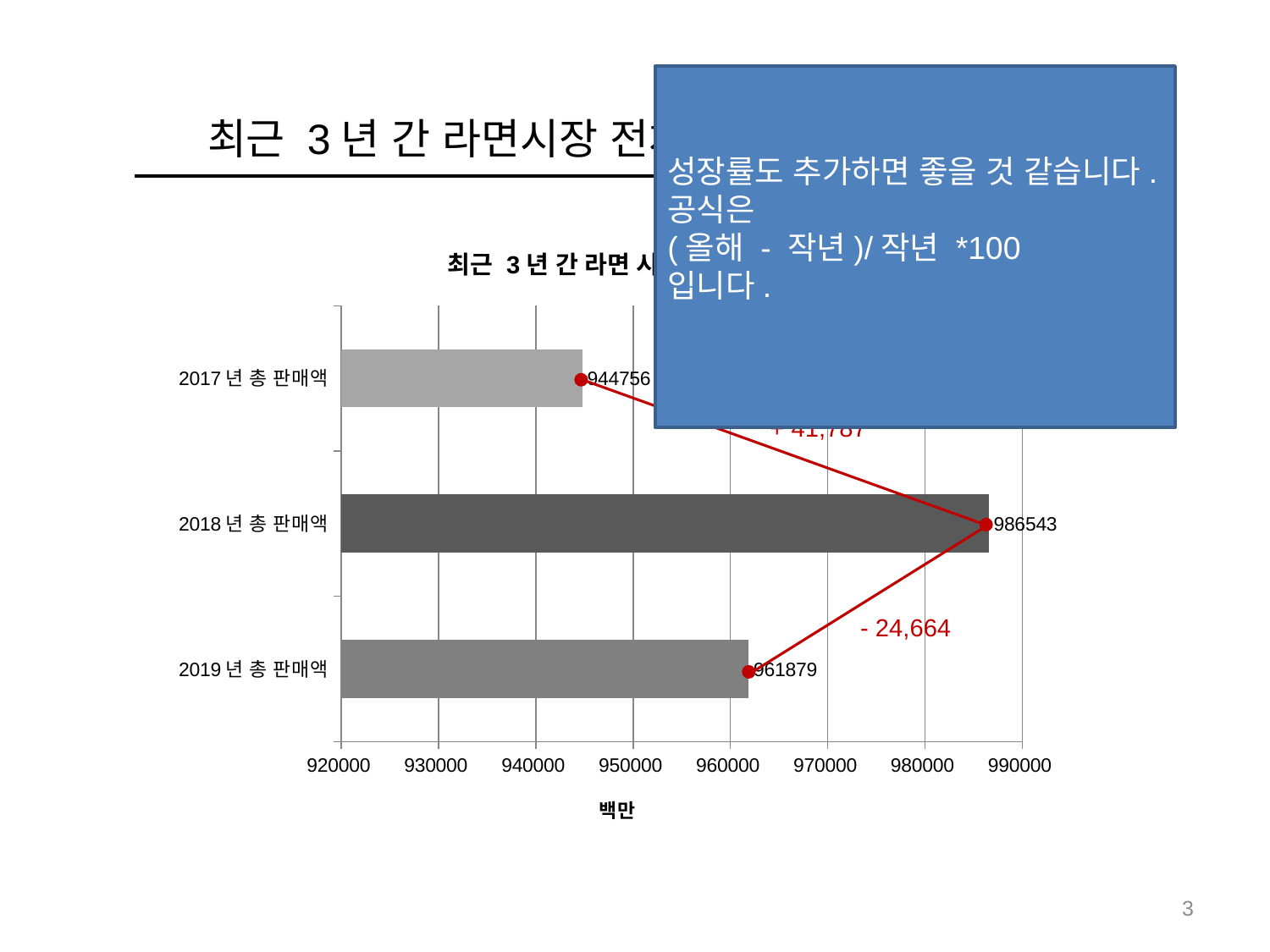

성장률도 추가하면 좋을 것 같습니다.
공식은
(올해 - 작년)/작년 *100
입니다.

최근 3년 간 라면시장 전체 매출 변화 확인하기

### Chart: 최근 3년 간 라면 시장 총 매출액 비교

| Category | 라면 판매 매출액 |
|---|---|
| 2019년 총 판매액 | 961879.422 |
| 2018년 총 판매액 | 986543.064 |
| 2017년 총 판매액 | 944755.8599999989 |
+ 41,787‬

- 24,664 ‬

3